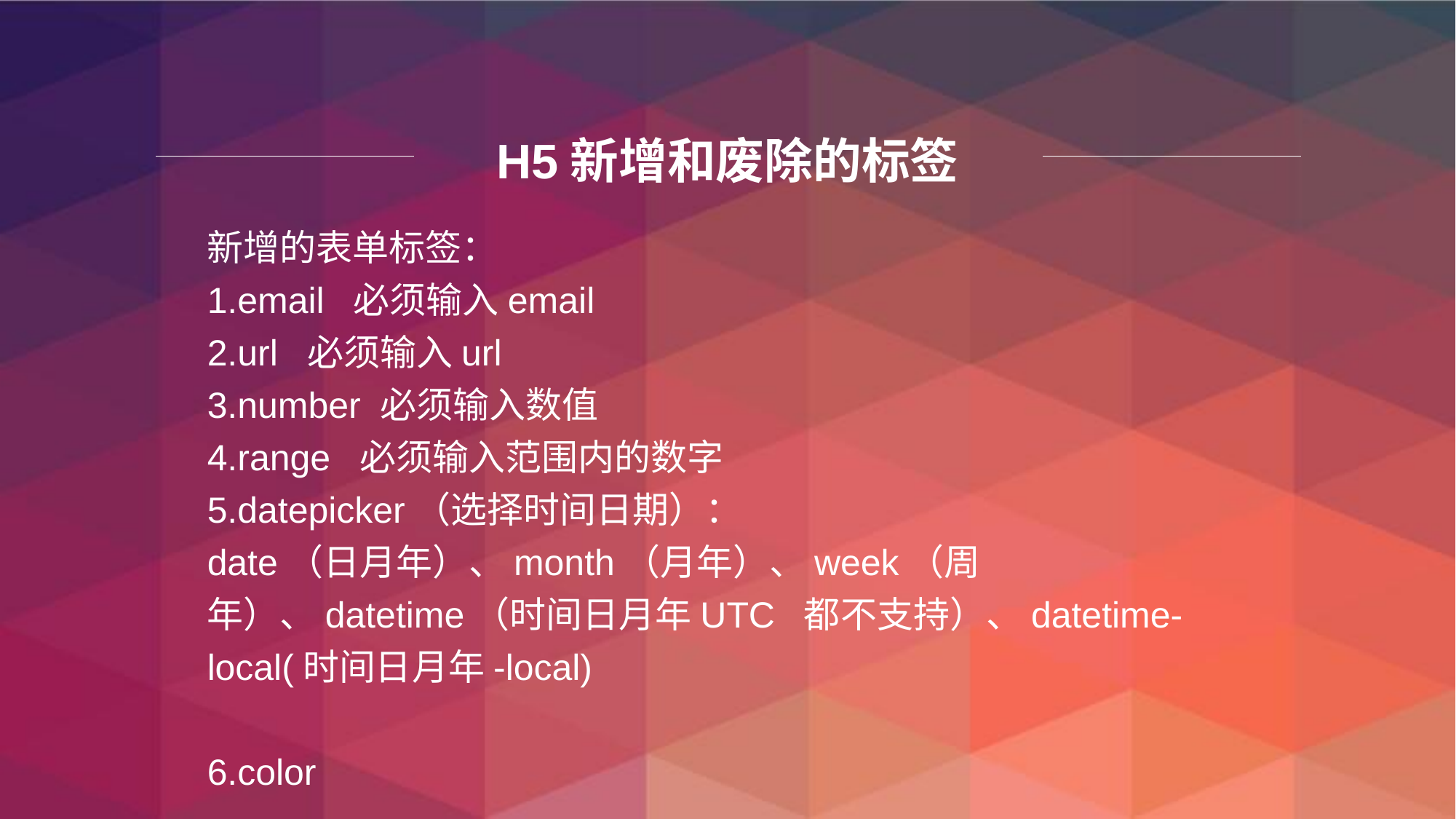

# H5新增和废除的标签
新增的表单标签：
1.email  必须输入email
2.url  必须输入url
3.number 必须输入数值
4.range  必须输入范围内的数字
5.datepicker（选择时间日期）：
date（日月年）、month（月年）、week（周年）、datetime（时间日月年UTC  都不支持）、datetime-local(时间日月年-local)

6.color